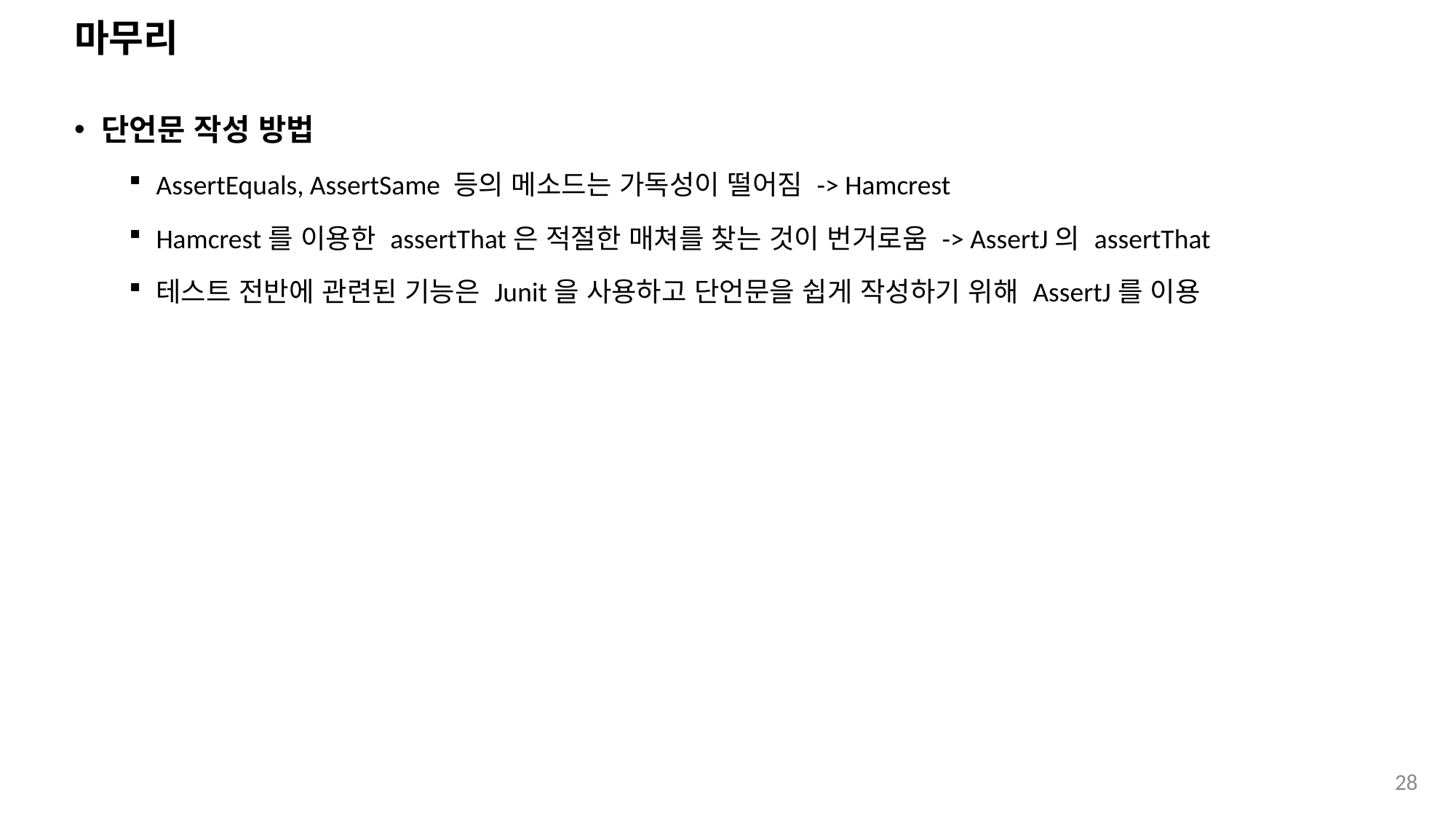

# 마무리
단언문 작성 방법
AssertEquals, AssertSame 등의 메소드는 가독성이 떨어짐 -> Hamcrest
Hamcrest를 이용한 assertThat은 적절한 매쳐를 찾는 것이 번거로움 -> AssertJ의 assertThat
테스트 전반에 관련된 기능은 Junit을 사용하고 단언문을 쉽게 작성하기 위해 AssertJ를 이용

28